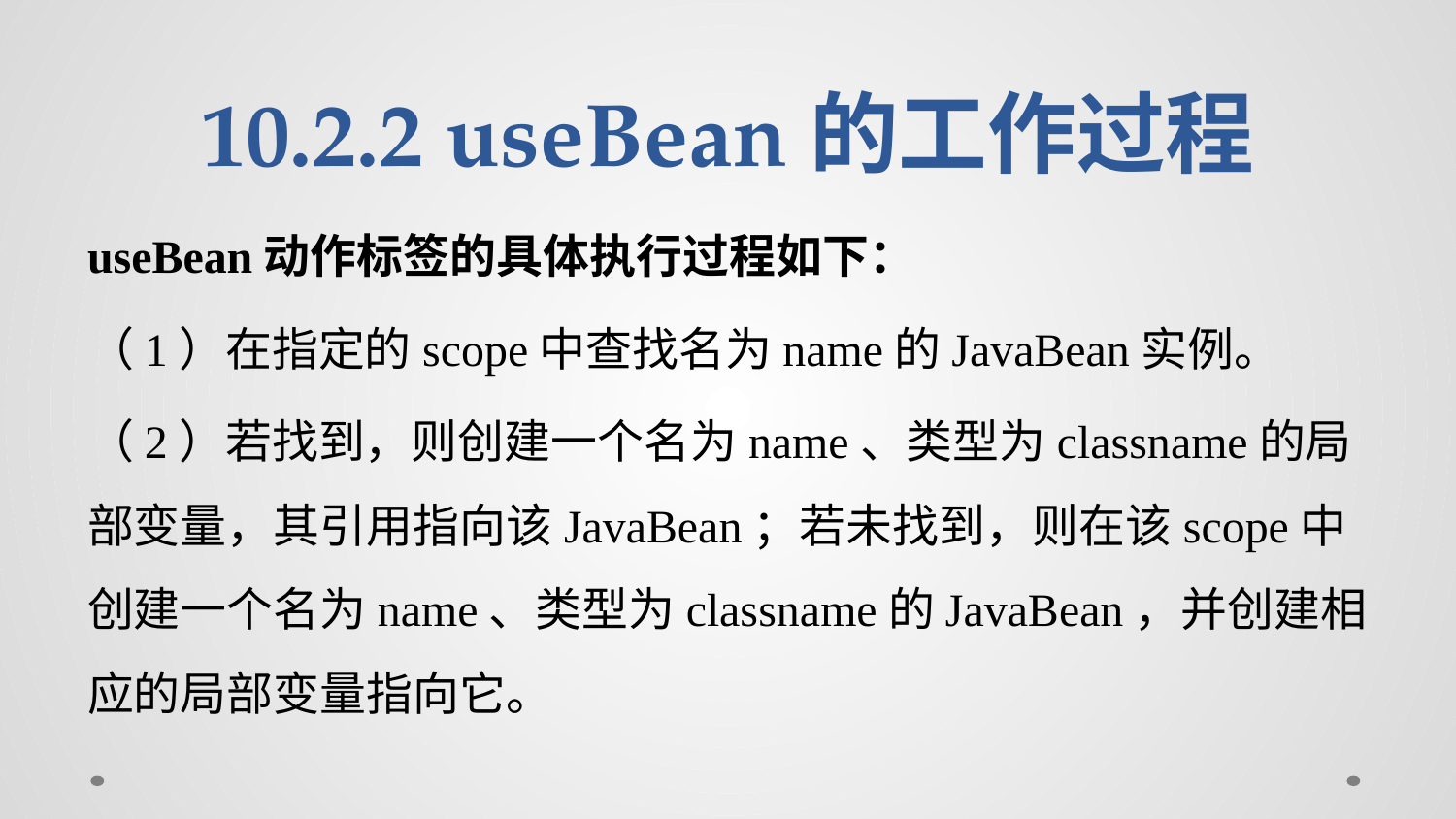

# 10.2.2 useBean的工作过程
useBean动作标签的具体执行过程如下：
（1）在指定的scope中查找名为name的JavaBean实例。
（2）若找到，则创建一个名为name、类型为classname的局部变量，其引用指向该JavaBean；若未找到，则在该scope中创建一个名为name、类型为classname的JavaBean，并创建相应的局部变量指向它。